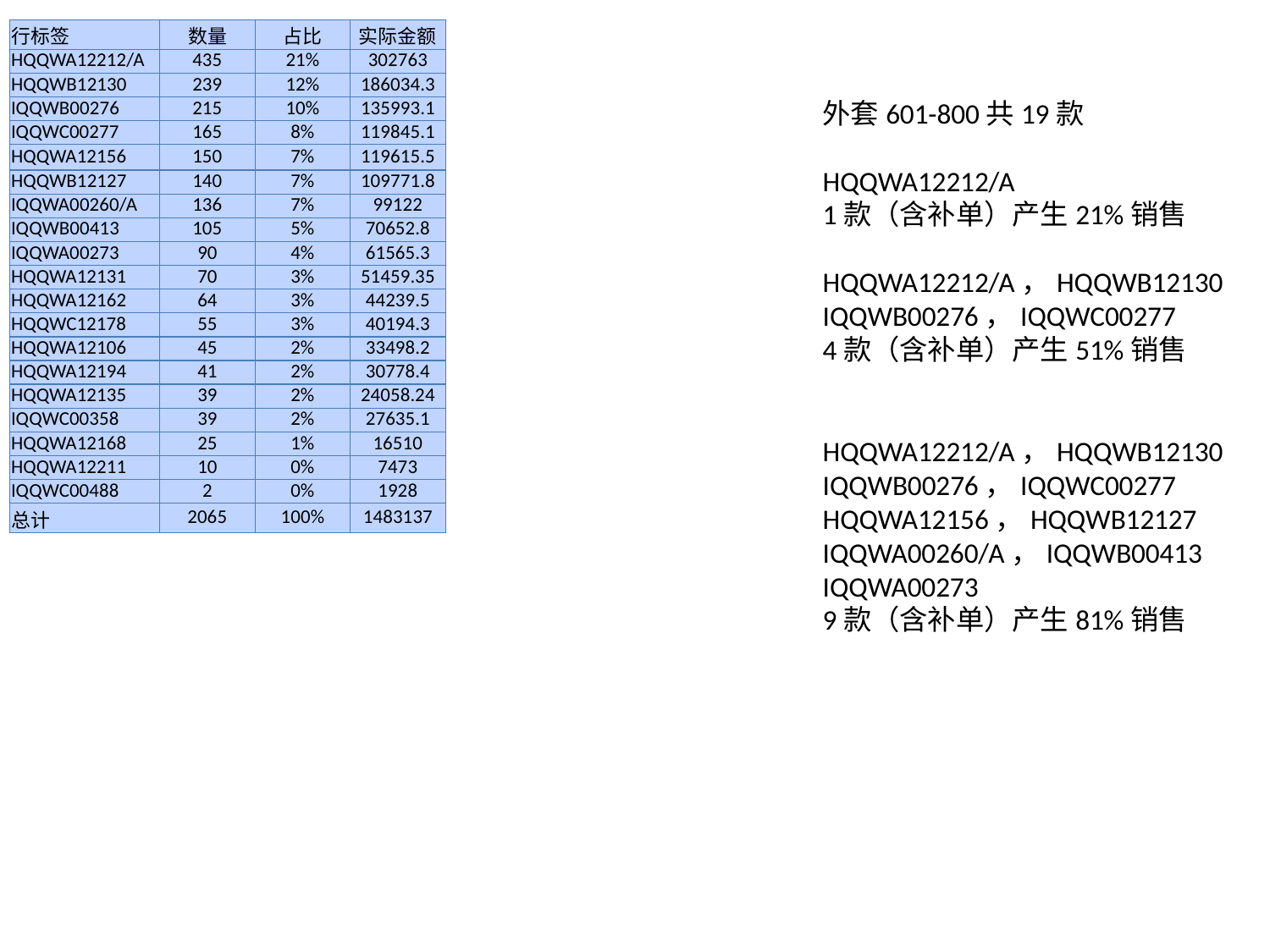

| 行标签 | 数量 | 占比 | 实际金额 |
| --- | --- | --- | --- |
| HQQWA12212/A | 435 | 21% | 302763 |
| HQQWB12130 | 239 | 12% | 186034.3 |
| IQQWB00276 | 215 | 10% | 135993.1 |
| IQQWC00277 | 165 | 8% | 119845.1 |
| HQQWA12156 | 150 | 7% | 119615.5 |
| HQQWB12127 | 140 | 7% | 109771.8 |
| IQQWA00260/A | 136 | 7% | 99122 |
| IQQWB00413 | 105 | 5% | 70652.8 |
| IQQWA00273 | 90 | 4% | 61565.3 |
| HQQWA12131 | 70 | 3% | 51459.35 |
| HQQWA12162 | 64 | 3% | 44239.5 |
| HQQWC12178 | 55 | 3% | 40194.3 |
| HQQWA12106 | 45 | 2% | 33498.2 |
| HQQWA12194 | 41 | 2% | 30778.4 |
| HQQWA12135 | 39 | 2% | 24058.24 |
| IQQWC00358 | 39 | 2% | 27635.1 |
| HQQWA12168 | 25 | 1% | 16510 |
| HQQWA12211 | 10 | 0% | 7473 |
| IQQWC00488 | 2 | 0% | 1928 |
| 总计 | 2065 | 100% | 1483137 |
外套601-800共19款

HQQWA12212/A
1款（含补单）产生21%销售

HQQWA12212/A，HQQWB12130
IQQWB00276，IQQWC00277
4款（含补单）产生51%销售

HQQWA12212/A，HQQWB12130
IQQWB00276，IQQWC00277
HQQWA12156，HQQWB12127
IQQWA00260/A，IQQWB00413
IQQWA00273
9款（含补单）产生81%销售